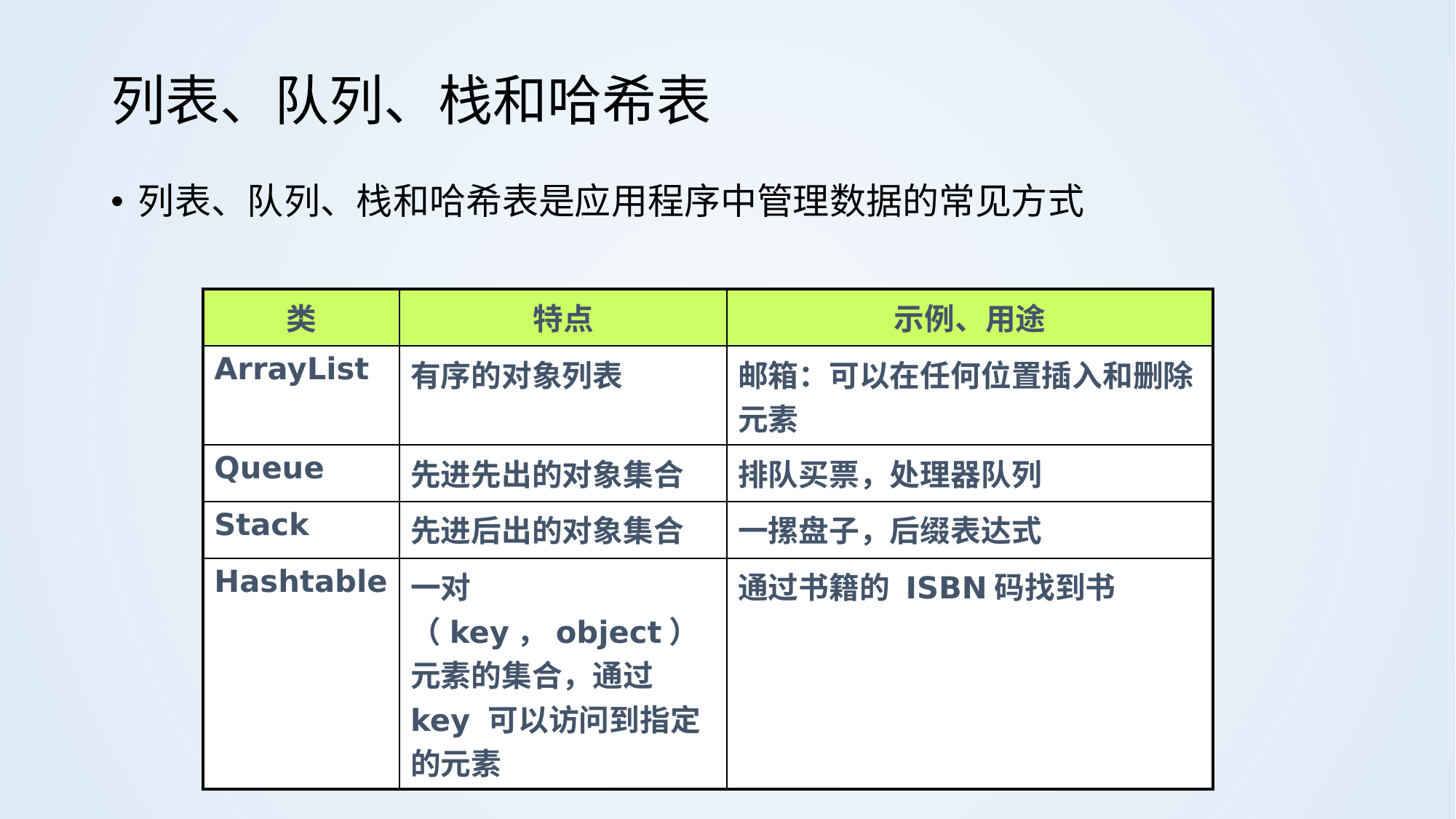

# 列表、队列、栈和哈希表
列表、队列、栈和哈希表是应用程序中管理数据的常见方式
| 类 | 特点 | 示例、用途 |
| --- | --- | --- |
| ArrayList | 有序的对象列表 | 邮箱：可以在任何位置插入和删除元素 |
| Queue | 先进先出的对象集合 | 排队买票，处理器队列 |
| Stack | 先进后出的对象集合 | 一摞盘子，后缀表达式 |
| Hashtable | 一对（key，object）元素的集合，通过 key 可以访问到指定的元素 | 通过书籍的 ISBN码找到书 |